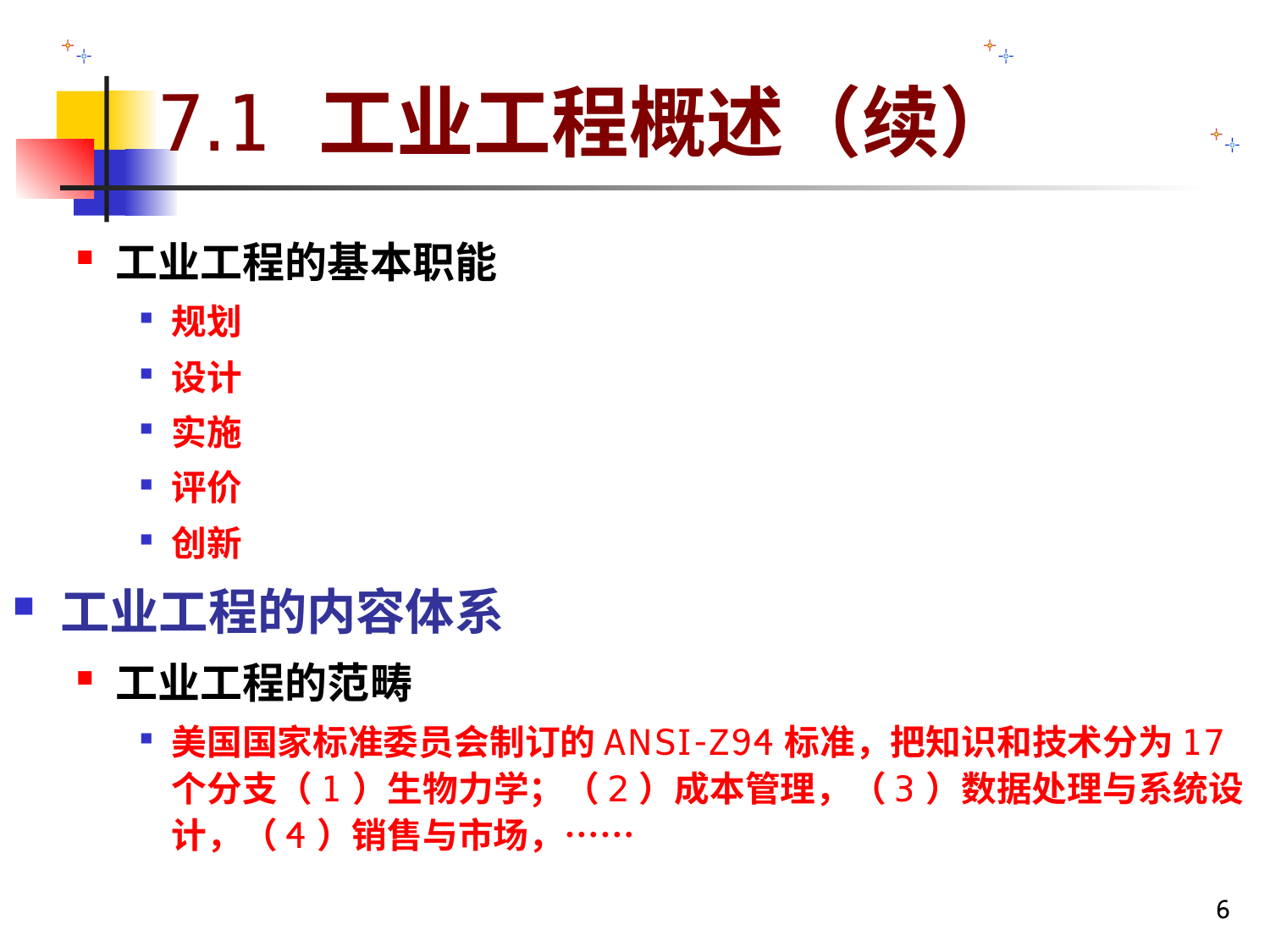

# 7.1 工业工程概述（续）
工业工程的基本职能
规划
设计
实施
评价
创新
工业工程的内容体系
工业工程的范畴
美国国家标准委员会制订的ANSI-Z94标准，把知识和技术分为17个分支（1）生物力学；（2）成本管理，（3）数据处理与系统设计，（4）销售与市场，……
6